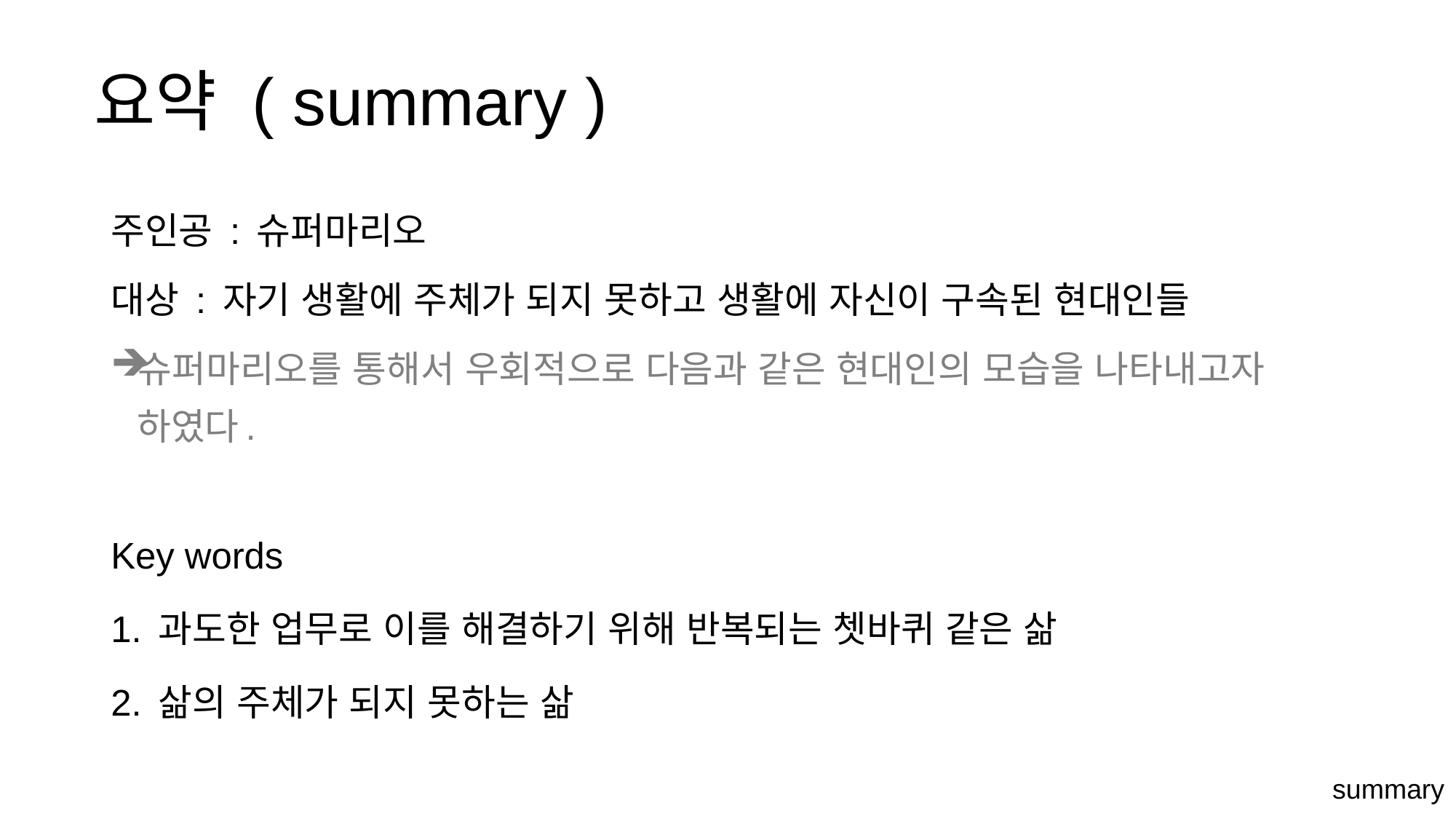

# 요약 ( summary )
주인공 : 슈퍼마리오
대상 : 자기 생활에 주체가 되지 못하고 생활에 자신이 구속된 현대인들
슈퍼마리오를 통해서 우회적으로 다음과 같은 현대인의 모습을 나타내고자 하였다.

Key words
1. 과도한 업무로 이를 해결하기 위해 반복되는 쳇바퀴 같은 삶
2. 삶의 주체가 되지 못하는 삶

summary